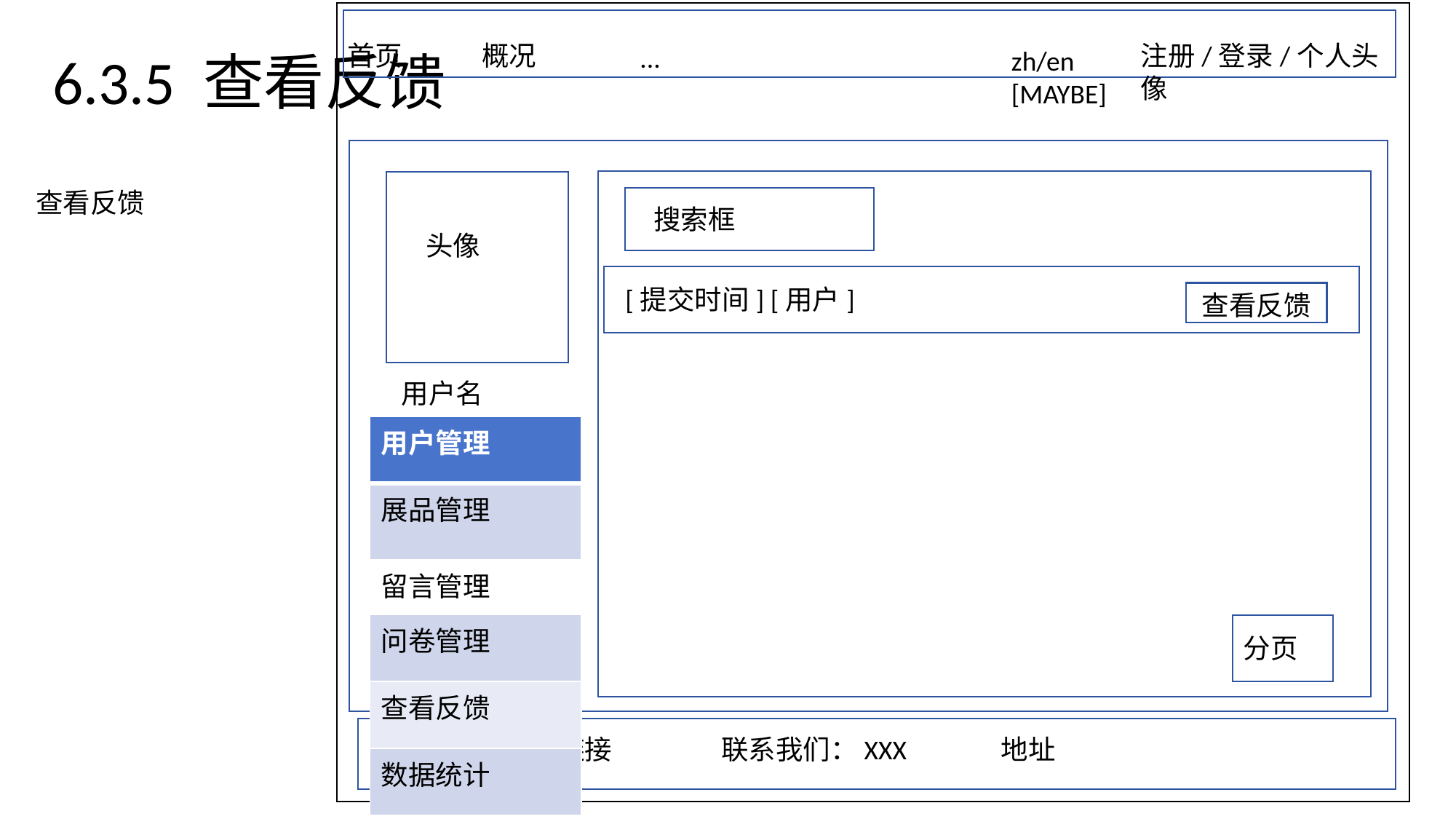

首页
概况
注册/登录/个人头像
...
6.3.5 查看反馈
zh/en
[MAYBE]

查看反馈

搜索框

[提交时间] [用户]

分页

查看反馈
头像
用户名
| 用户管理 |
| --- |
| 展品管理 |
| 留言管理 |
| 问卷管理 |
| 查看反馈 |
| 数据统计 |

备案号	友情链接	联系我们：XXX
地址